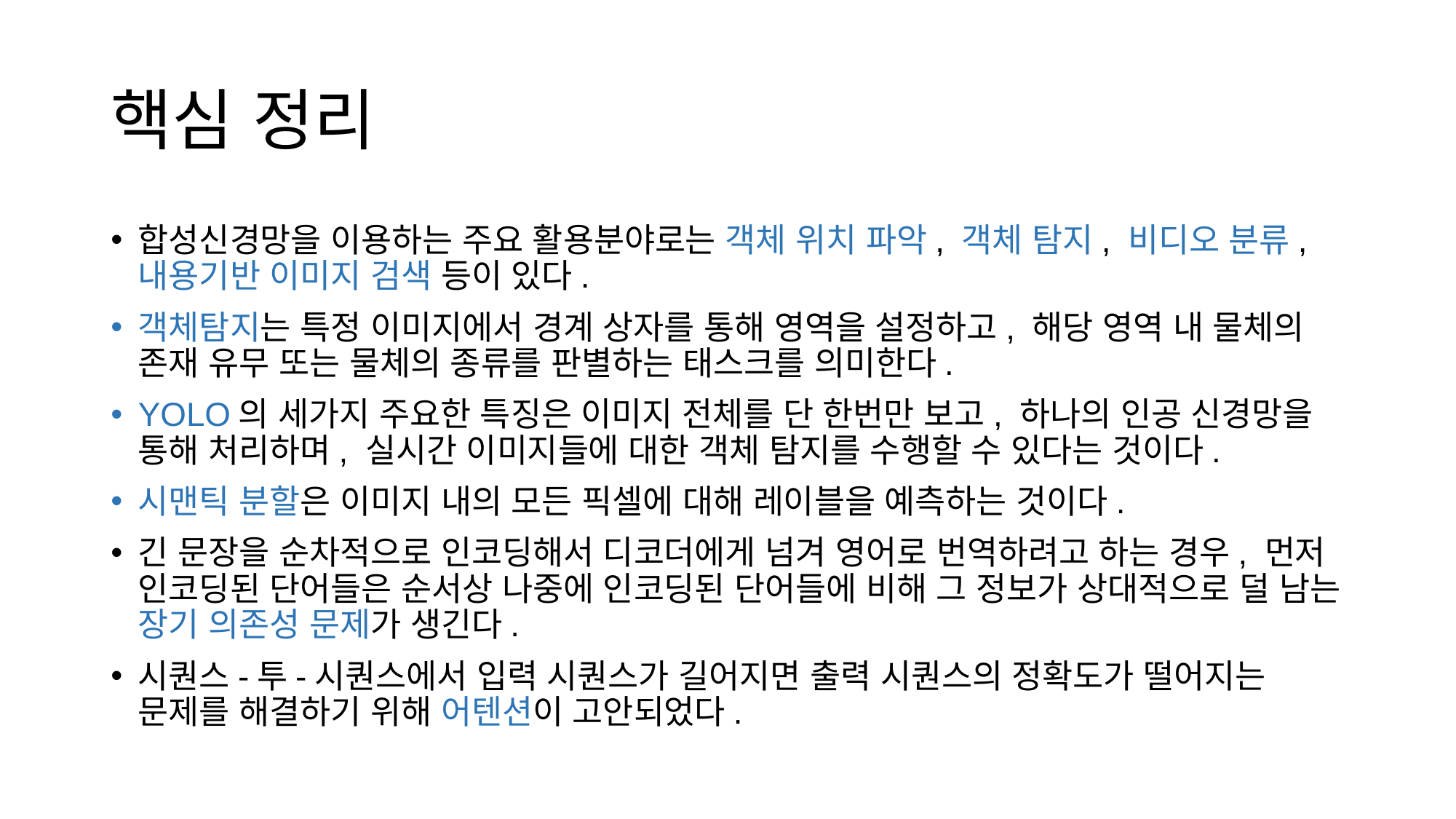

# 핵심 정리
합성신경망을 이용하는 주요 활용분야로는 객체 위치 파악, 객체 탐지, 비디오 분류, 내용기반 이미지 검색 등이 있다.
객체탐지는 특정 이미지에서 경계 상자를 통해 영역을 설정하고, 해당 영역 내 물체의 존재 유무 또는 물체의 종류를 판별하는 태스크를 의미한다.
YOLO의 세가지 주요한 특징은 이미지 전체를 단 한번만 보고, 하나의 인공 신경망을 통해 처리하며, 실시간 이미지들에 대한 객체 탐지를 수행할 수 있다는 것이다.
시맨틱 분할은 이미지 내의 모든 픽셀에 대해 레이블을 예측하는 것이다.
긴 문장을 순차적으로 인코딩해서 디코더에게 넘겨 영어로 번역하려고 하는 경우, 먼저 인코딩된 단어들은 순서상 나중에 인코딩된 단어들에 비해 그 정보가 상대적으로 덜 남는 장기 의존성 문제가 생긴다.
시퀀스-투-시퀀스에서 입력 시퀀스가 길어지면 출력 시퀀스의 정확도가 떨어지는 문제를 해결하기 위해 어텐션이 고안되었다.